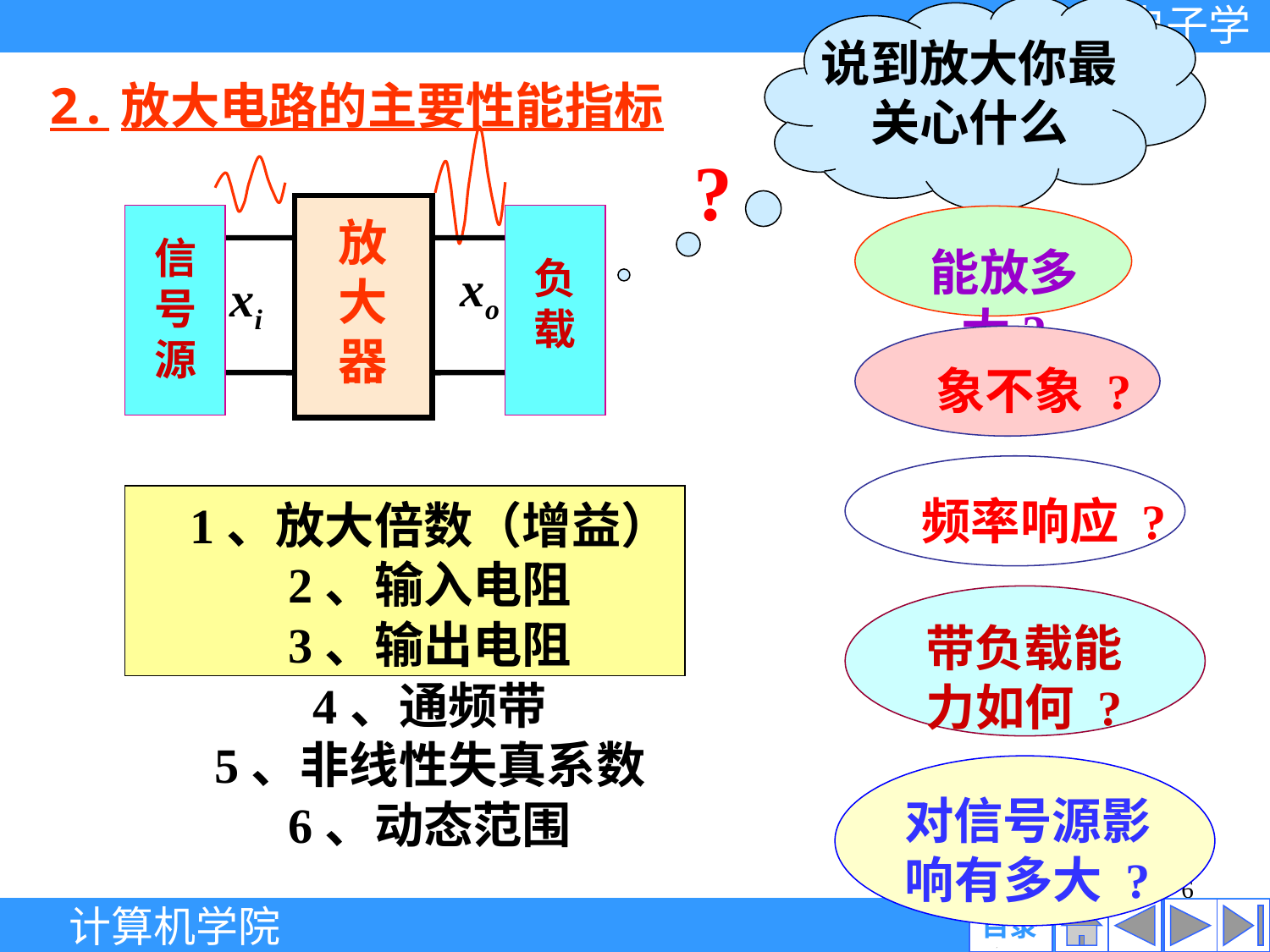

说到放大你最关心什么
?
2.放大电路的主要性能指标

放大器

信号源
负载
xo
xi

能放多大?

象不象 ?

频率响应 ?
1、放大倍数（增益）

2、输入电阻

带负载能力如何 ?
3、输出电阻
4、通频带
5、非线性失真系数

对信号源影响有多大 ?
6、动态范围